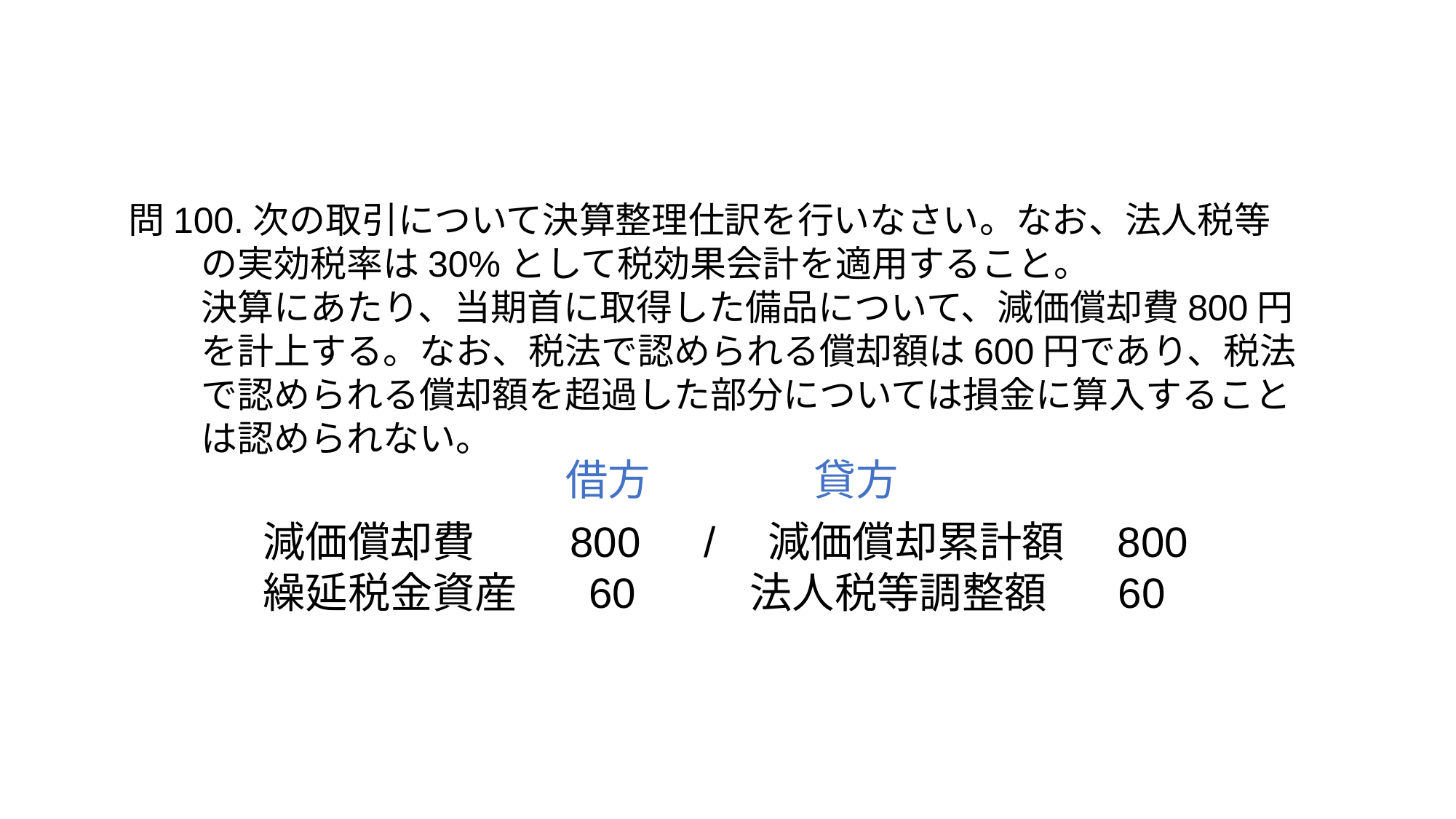

問100.次の取引について決算整理仕訳を行いなさい。なお、法人税等
　　の実効税率は30%として税効果会計を適用すること。
　　決算にあたり、当期首に取得した備品について、減価償却費800円
　　を計上する。なお、税法で認められる償却額は600円であり、税法
　　で認められる償却額を超過した部分については損金に算入すること
　　は認められない。
借方
貸方
減価償却費　　800　/　減価償却累計額　800
繰延税金資産　  60　　  法人税等調整額　  60